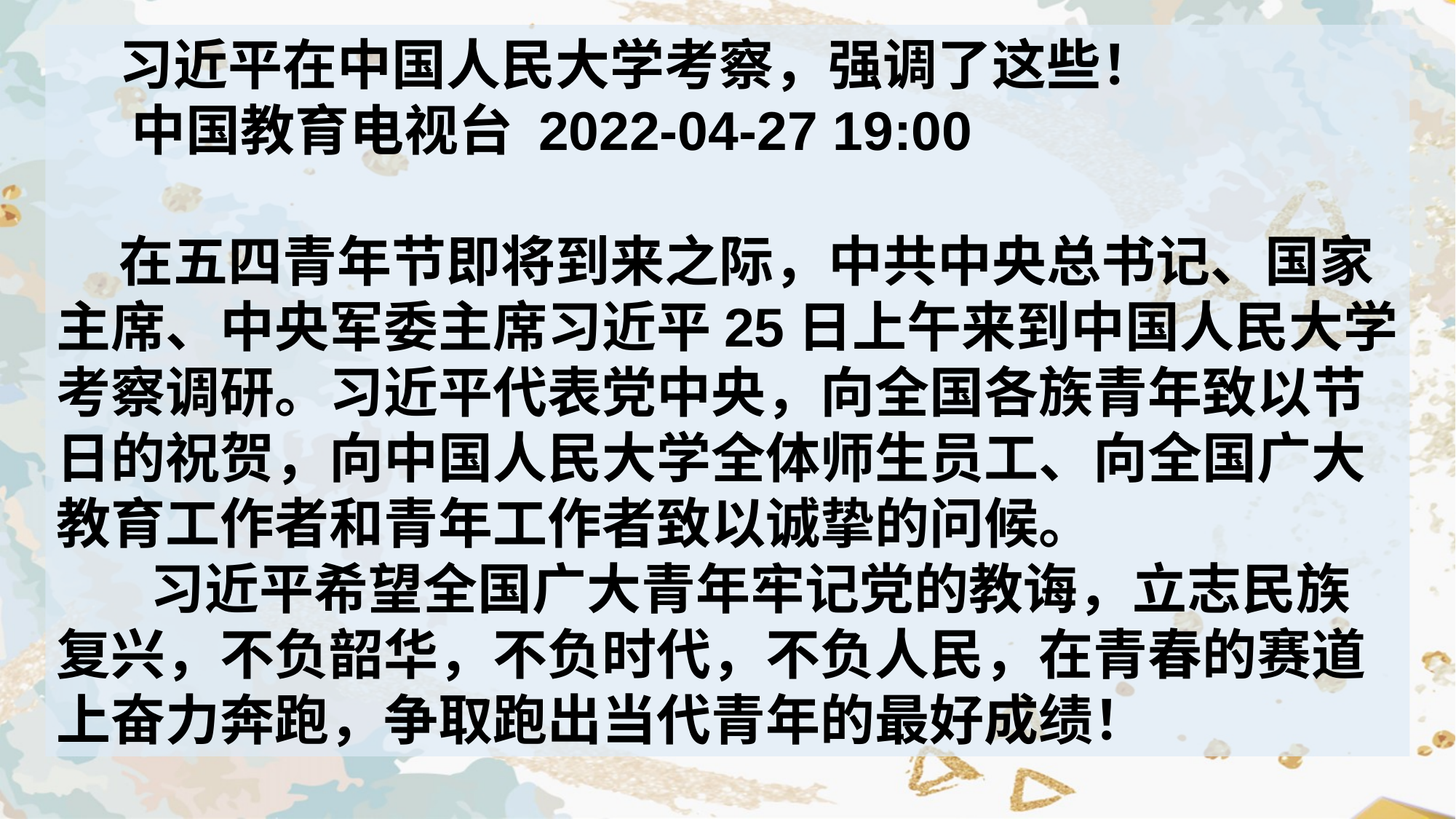

习近平在中国人民大学考察，强调了这些！     中国教育电视台 2022-04-27 19:00    在五四青年节即将到来之际，中共中央总书记、国家主席、中央军委主席习近平25日上午来到中国人民大学考察调研。习近平代表党中央，向全国各族青年致以节日的祝贺，向中国人民大学全体师生员工、向全国广大教育工作者和青年工作者致以诚挚的问候。    习近平希望全国广大青年牢记党的教诲，立志民族复兴，不负韶华，不负时代，不负人民，在青春的赛道上奋力奔跑，争取跑出当代青年的最好成绩！